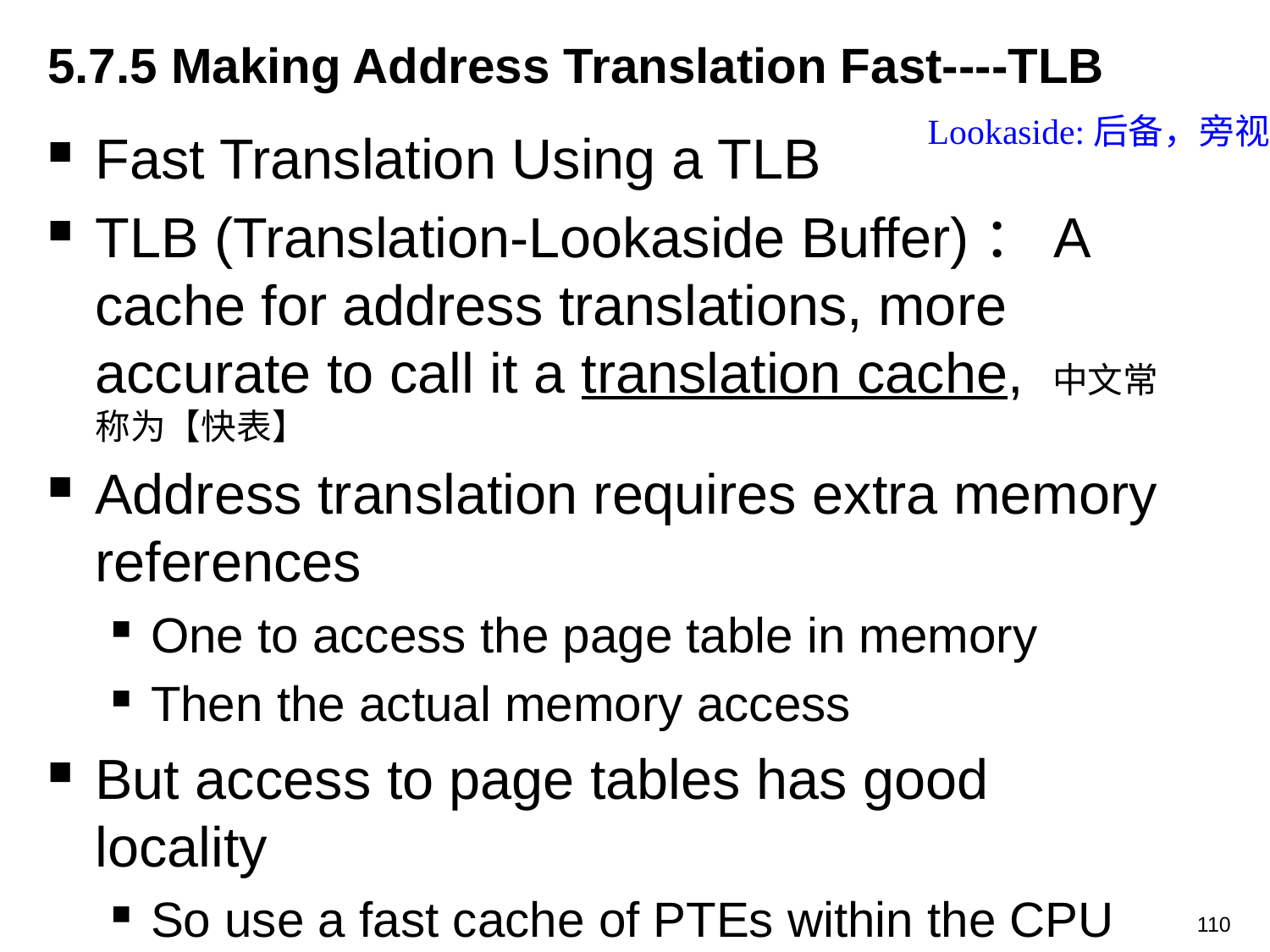

# 5.7.5 Making Address Translation Fast----TLB
Lookaside:后备，旁视
Fast Translation Using a TLB
TLB (Translation-Lookaside Buffer)：A cache for address translations, more accurate to call it a translation cache, 中文常称为【快表】
Address translation requires extra memory references
One to access the page table in memory
Then the actual memory access
But access to page tables has good locality
So use a fast cache of PTEs within the CPU
Called Translation Look-aside Buffer (TLB), it make translation faster.
Typical: 16–512 entries, 0.5–1 cycle for hit, 10–100 cycles for miss, 0.01%–1% miss rate, 4–8 bytes each TLB entry
cache block size: size of 1-2 TLB entry
TLB Misses could be handled by hardware or software
110